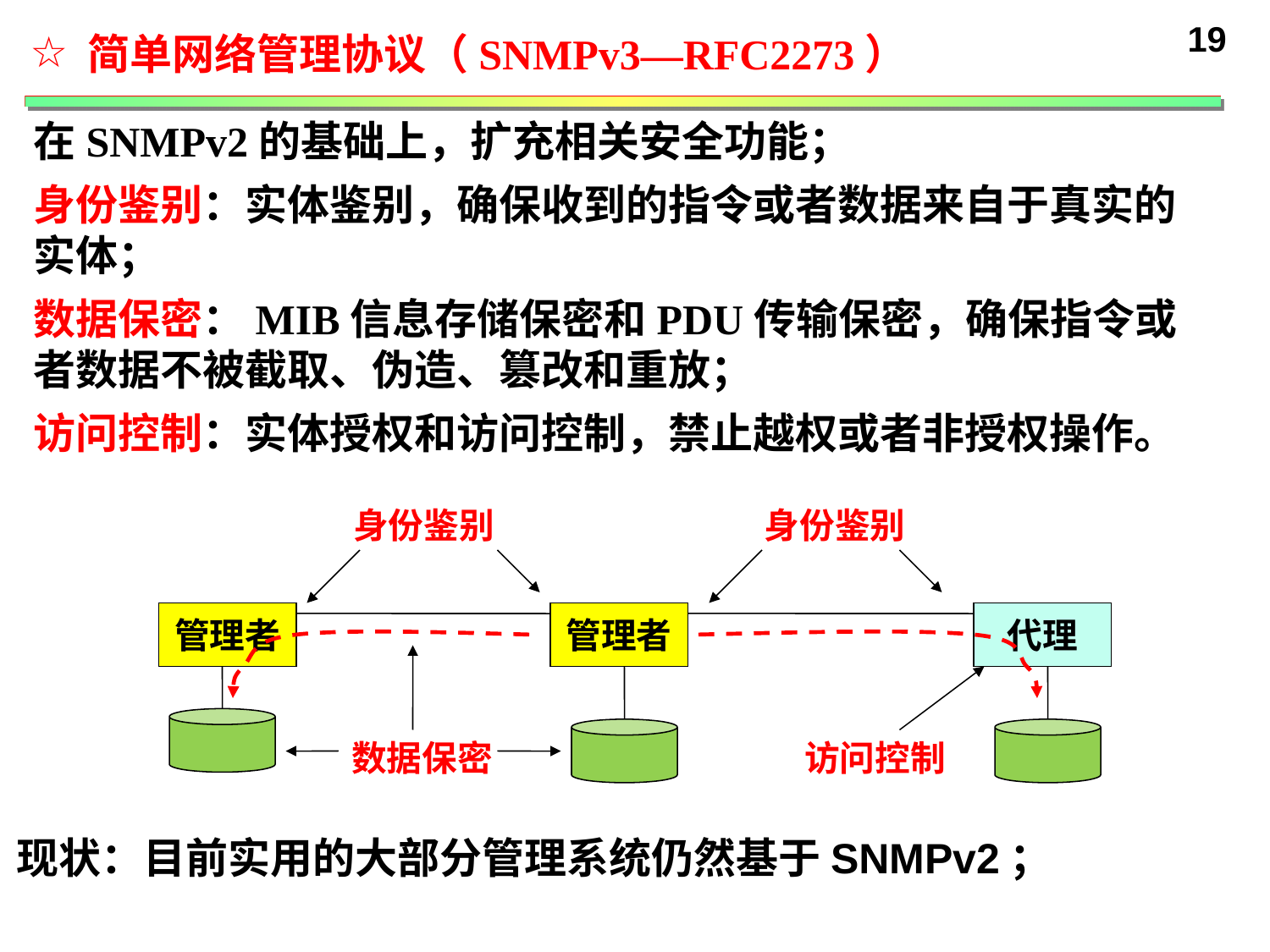

19
 简单网络管理协议（SNMPv3—RFC2273）

在SNMPv2的基础上，扩充相关安全功能；
身份鉴别：实体鉴别，确保收到的指令或者数据来自于真实的实体；
数据保密：MIB信息存储保密和PDU传输保密，确保指令或者数据不被截取、伪造、篡改和重放；
访问控制：实体授权和访问控制，禁止越权或者非授权操作。
身份鉴别
身份鉴别

管理者
管理者
代理

数据保密
访问控制

现状：目前实用的大部分管理系统仍然基于SNMPv2；